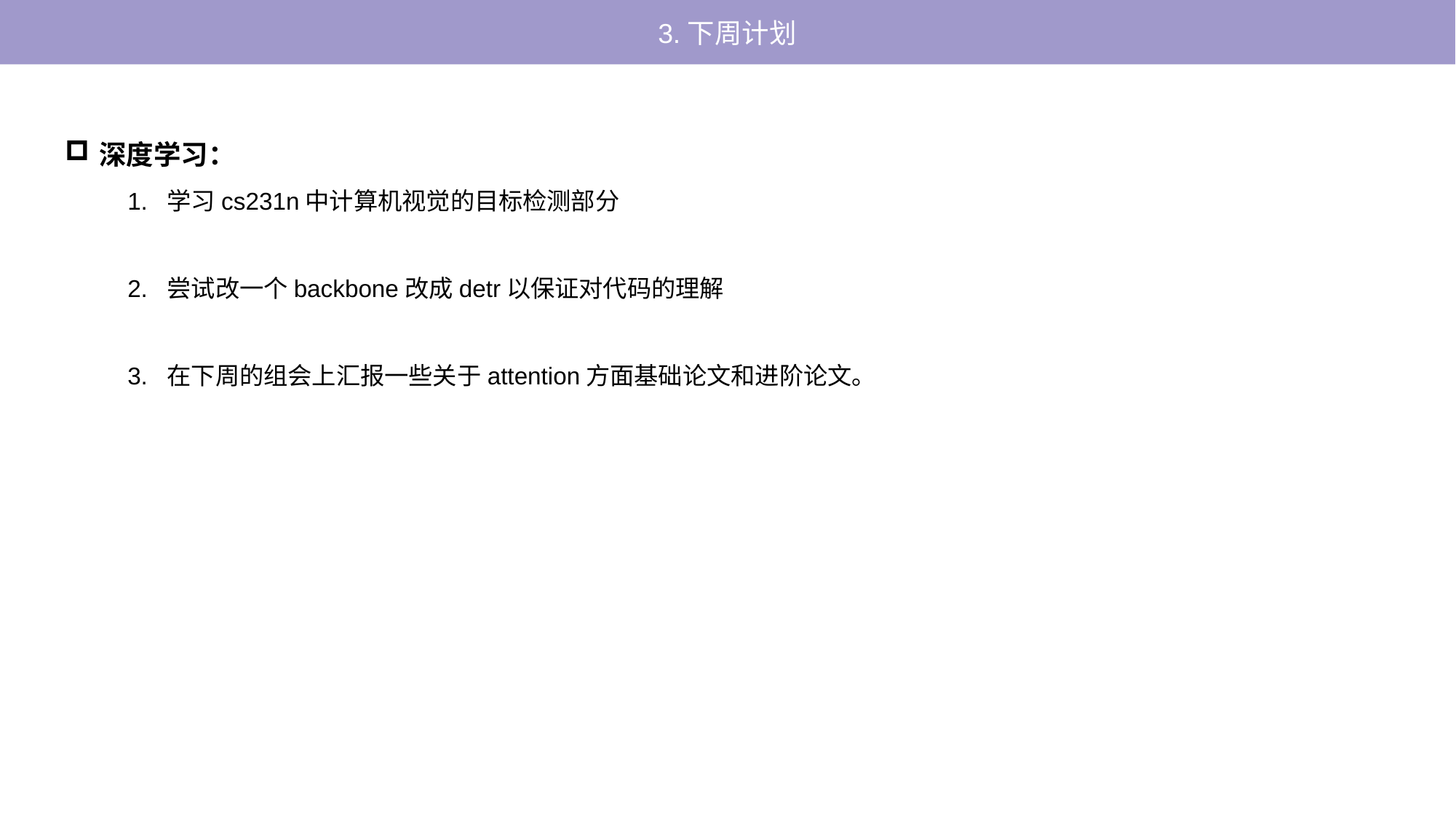

3.下周计划
深度学习：

1.  学习cs231n中计算机视觉的目标检测部分

2.  尝试改一个backbone改成detr以保证对代码的理解

3.  在下周的组会上汇报一些关于attention方面基础论文和进阶论文。